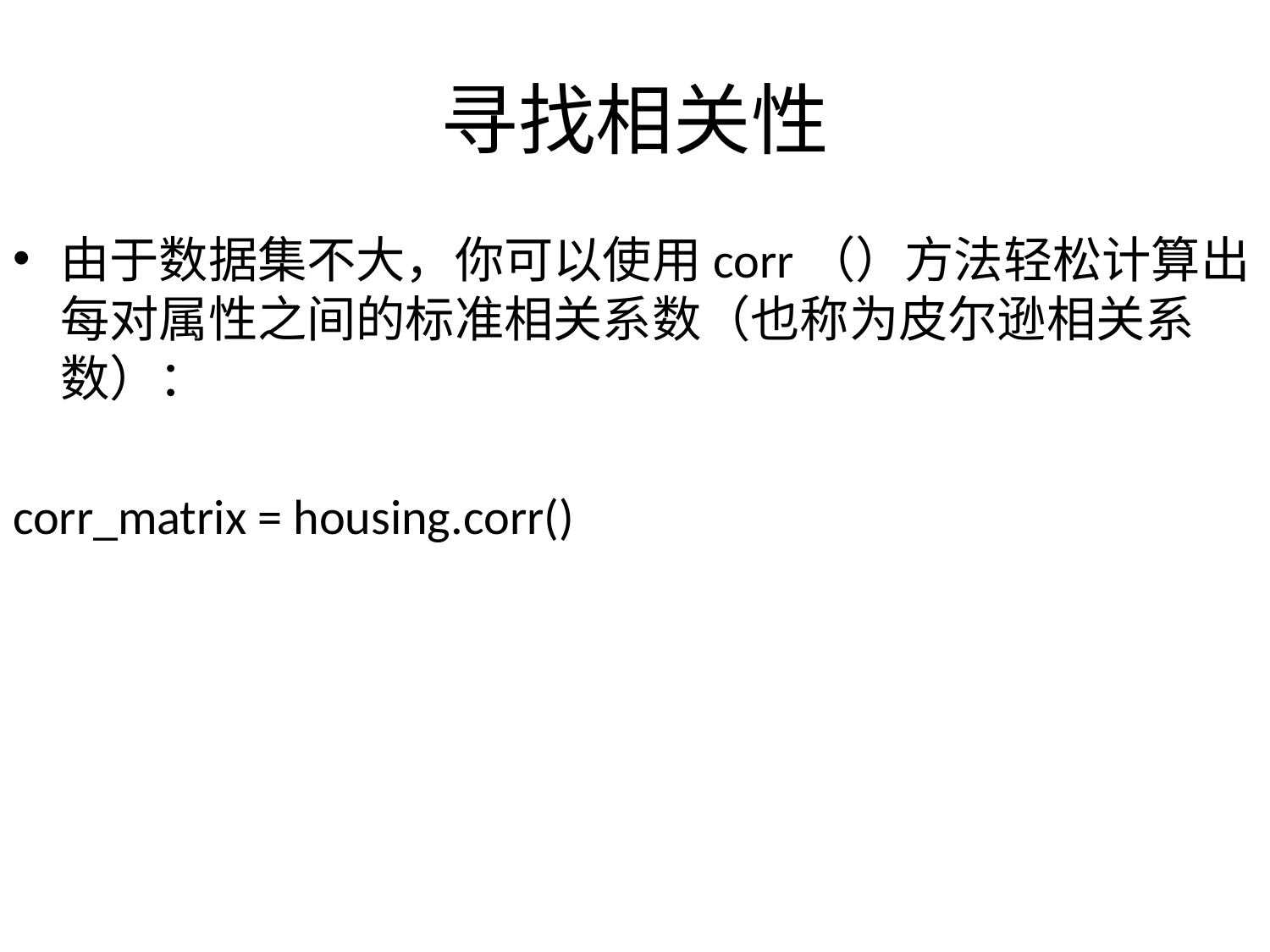

# 寻找相关性
由于数据集不大，你可以使用corr（）方法轻松计算出每对属性之间的标准相关系数（也称为皮尔逊相关系数）：

corr_matrix = housing.corr()